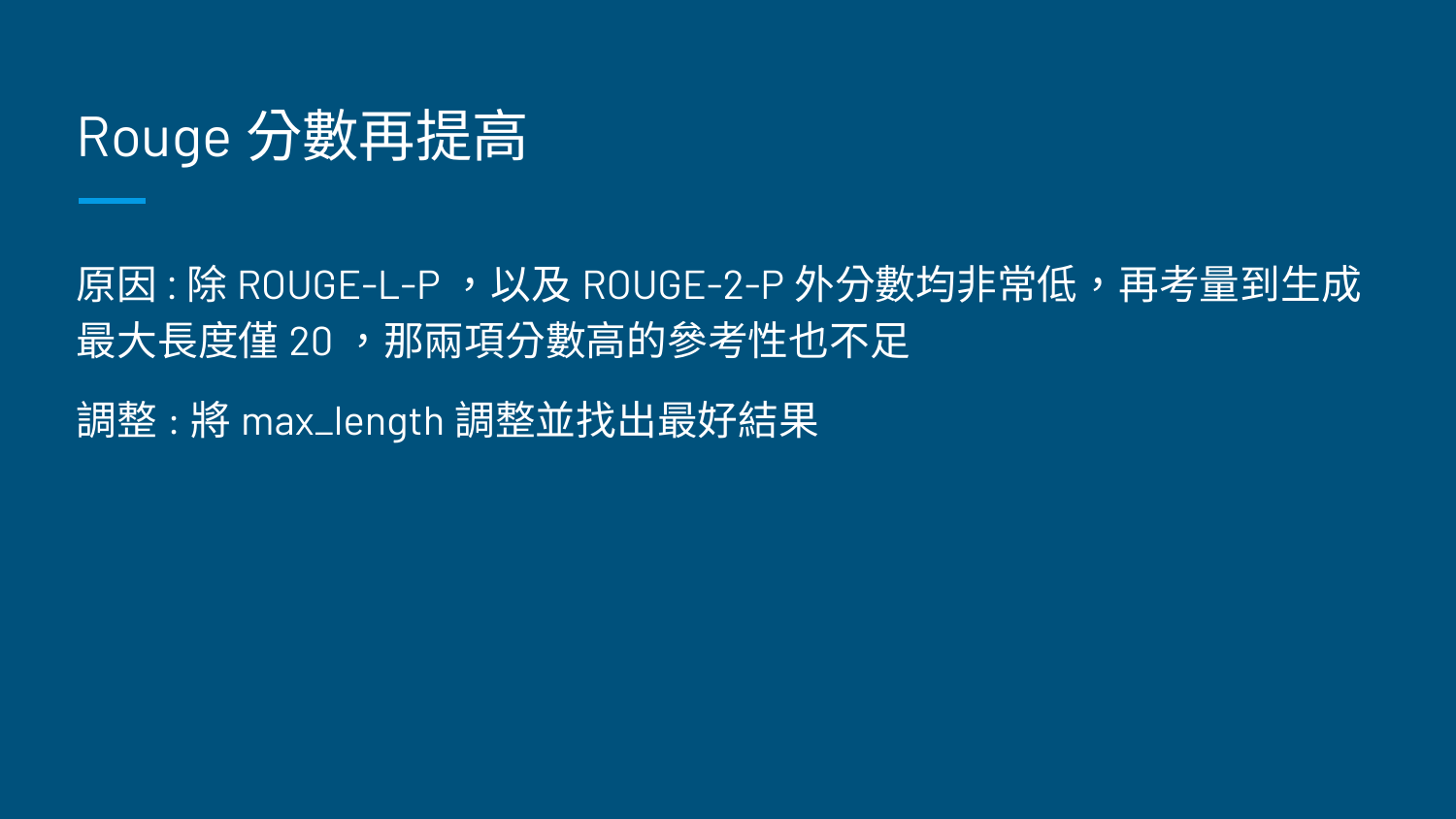

# Rouge分數再提高
原因:除ROUGE-L-P，以及ROUGE-2-P外分數均非常低，再考量到生成最大長度僅20，那兩項分數高的參考性也不足
調整:將max_length調整並找出最好結果